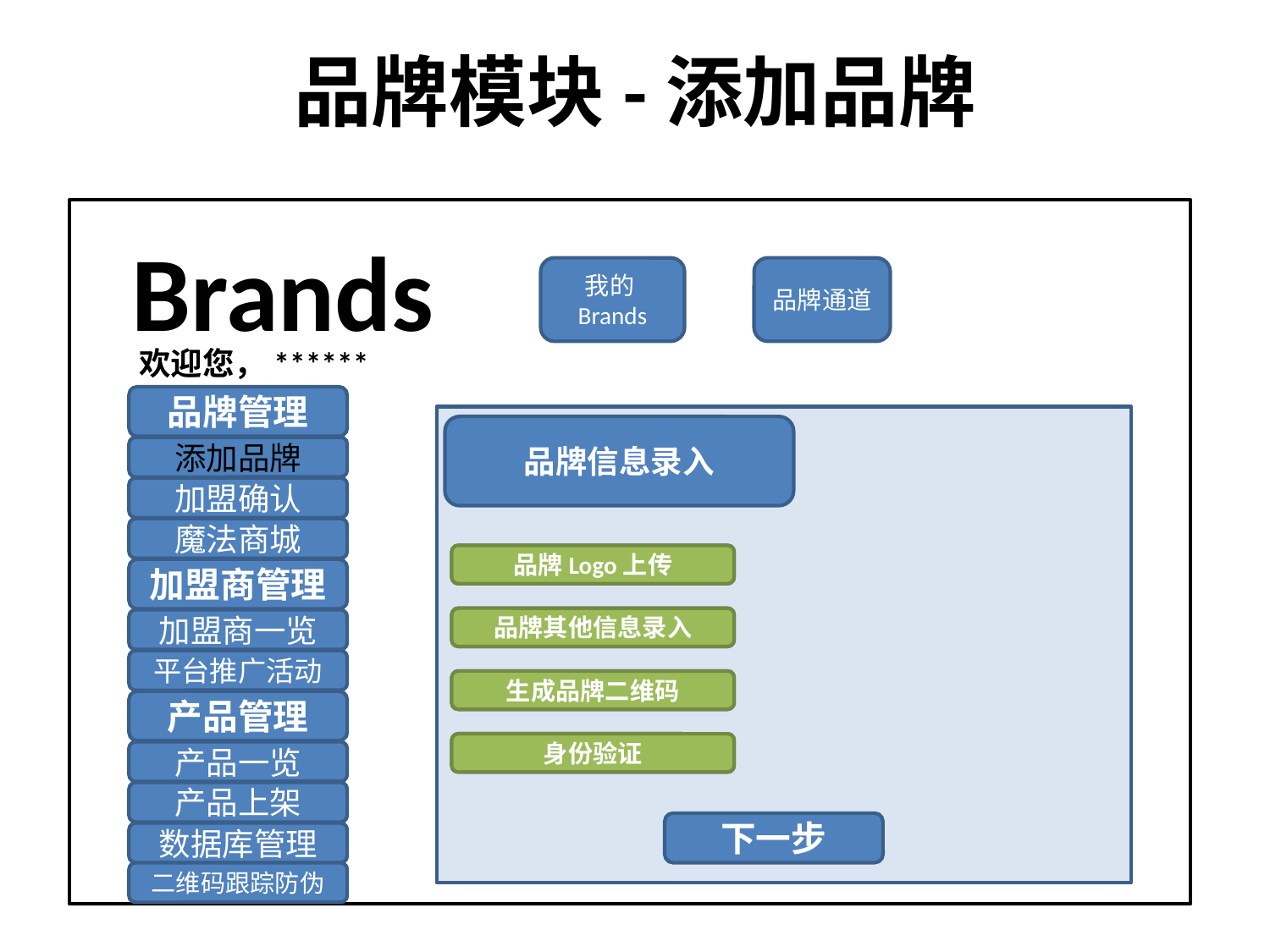

# 品牌模块-添加品牌

Brands
我的Brands
品牌通道
欢迎您，******
品牌管理

品牌信息录入
添加品牌
加盟确认
魔法商城
品牌Logo上传
品牌Logo上传
加盟商管理
品牌其他信息录入
品牌其他信息录入
加盟商一览
平台推广活动
生成品牌二维码
生成品牌二维码
产品管理
身份验证
身份验证
产品一览
产品上架
下一步
数据库管理
二维码跟踪防伪